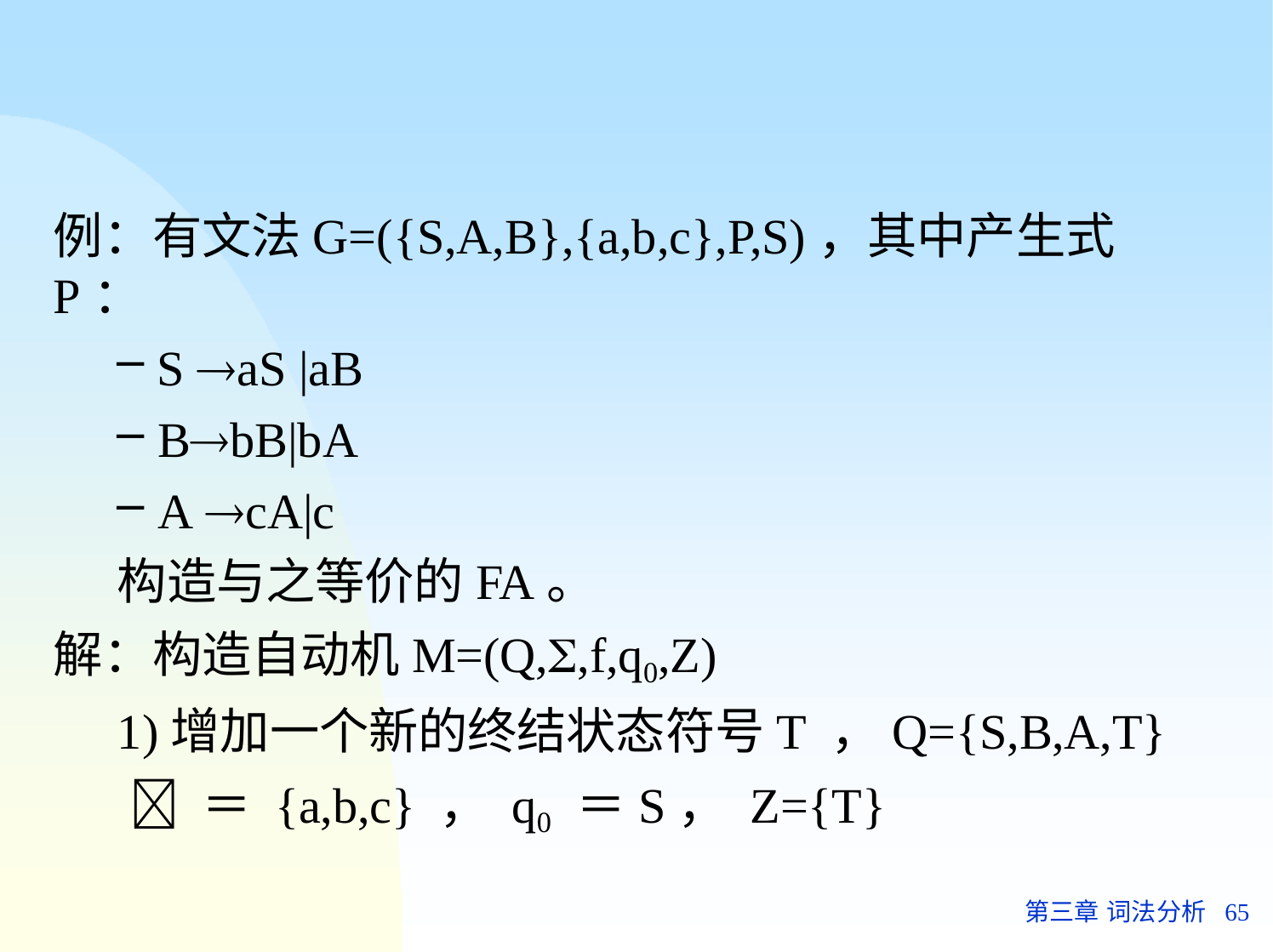

例：有文法G=({S,A,B},{a,b,c},P,S)，其中产生式P：
S →aS |aB
B→bB|bA
A →cA|c
构造与之等价的FA。
解：构造自动机M=(Q,Σ,f,q0,Z)
1)增加一个新的终结状态符号T ，Q={S,B,A,T}
Σ ＝ {a,b,c} ， q0 ＝S， Z={T}
第三章 词法分析	65